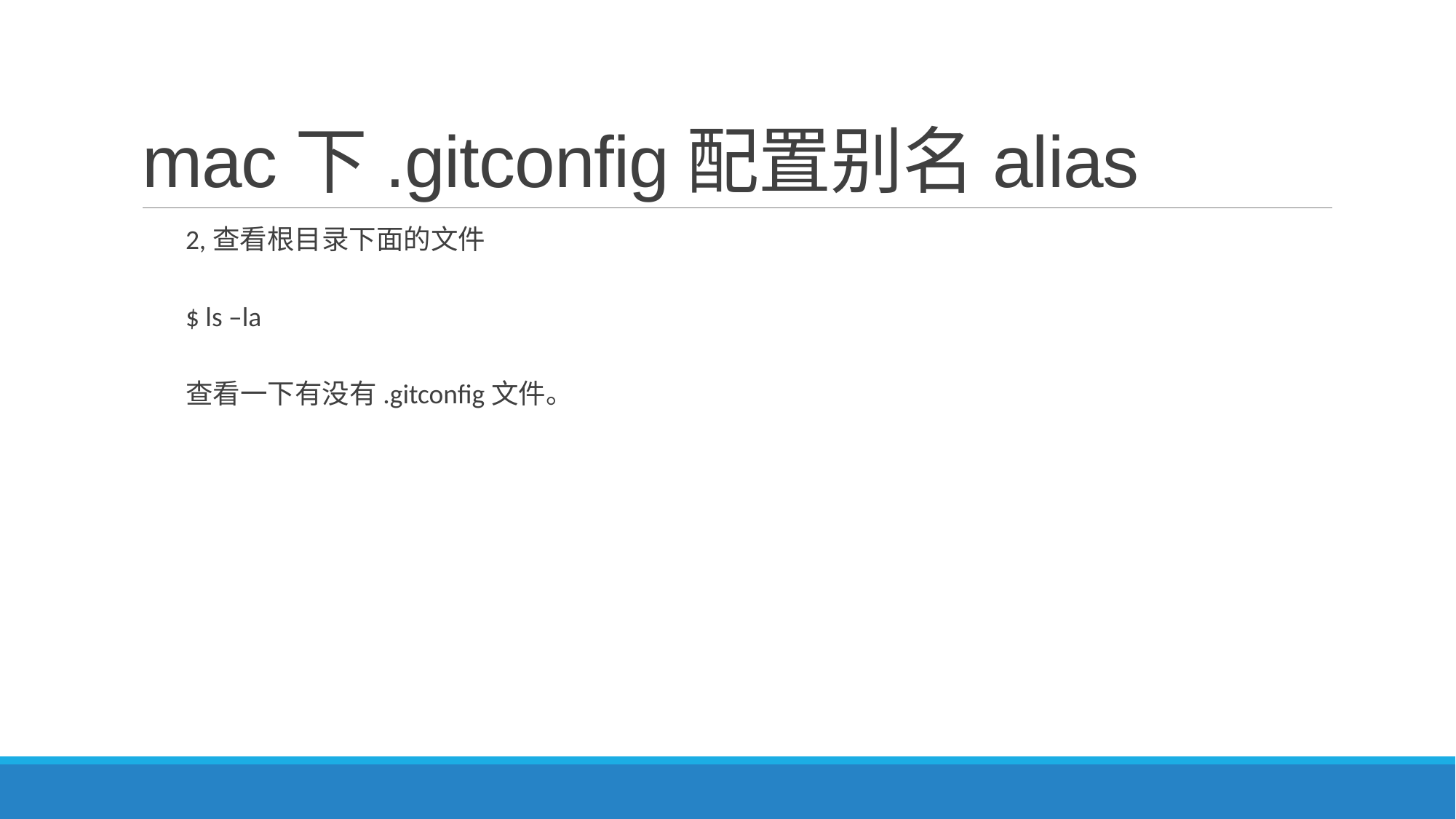

# mac下.gitconfig配置别名alias
2,查看根目录下面的文件

$ ls –la

查看一下有没有.gitconfig文件。